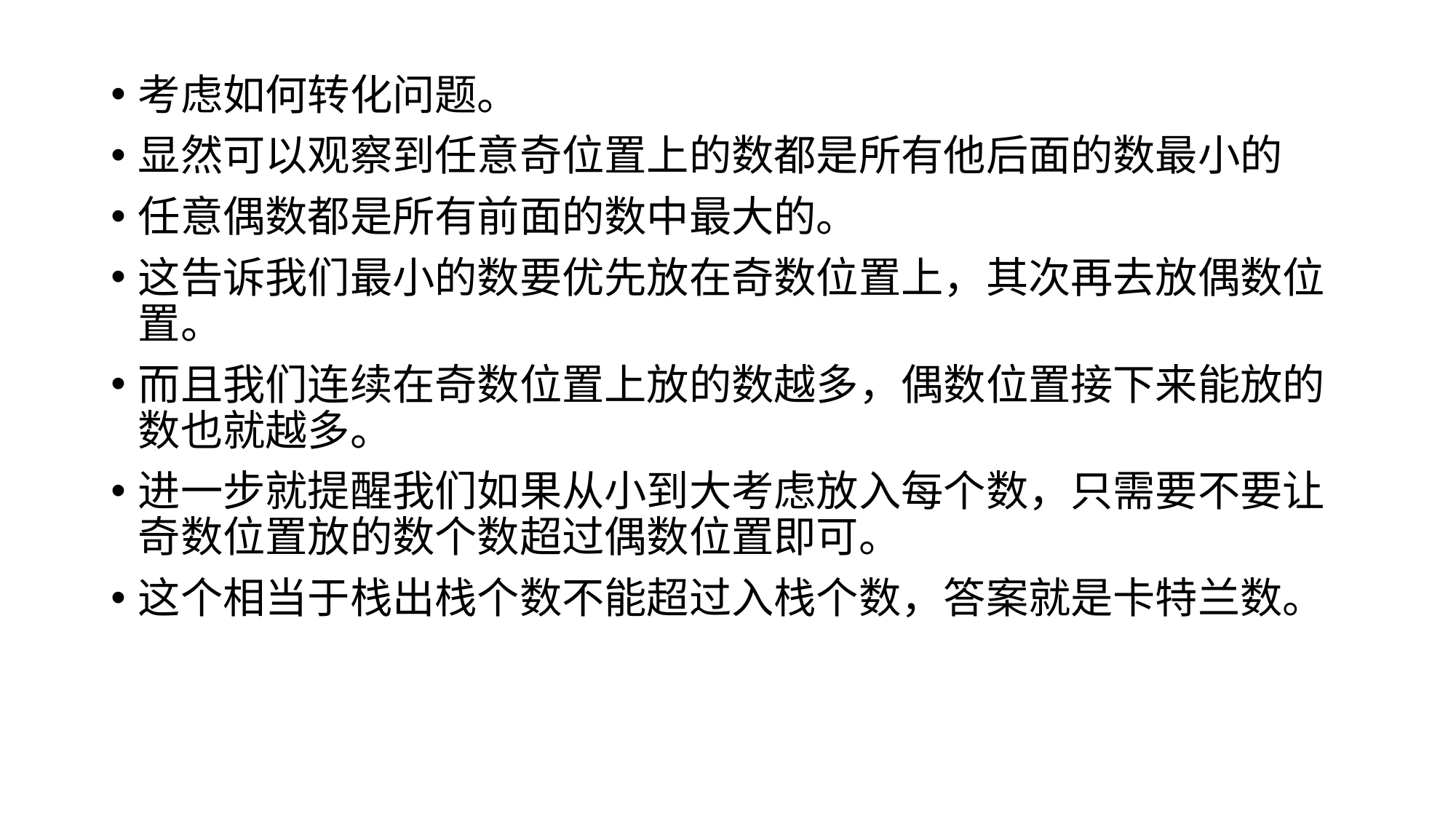

考虑如何转化问题。
显然可以观察到任意奇位置上的数都是所有他后面的数最小的
任意偶数都是所有前面的数中最大的。
这告诉我们最小的数要优先放在奇数位置上，其次再去放偶数位置。
而且我们连续在奇数位置上放的数越多，偶数位置接下来能放的数也就越多。
进一步就提醒我们如果从小到大考虑放入每个数，只需要不要让奇数位置放的数个数超过偶数位置即可。
这个相当于栈出栈个数不能超过入栈个数，答案就是卡特兰数。